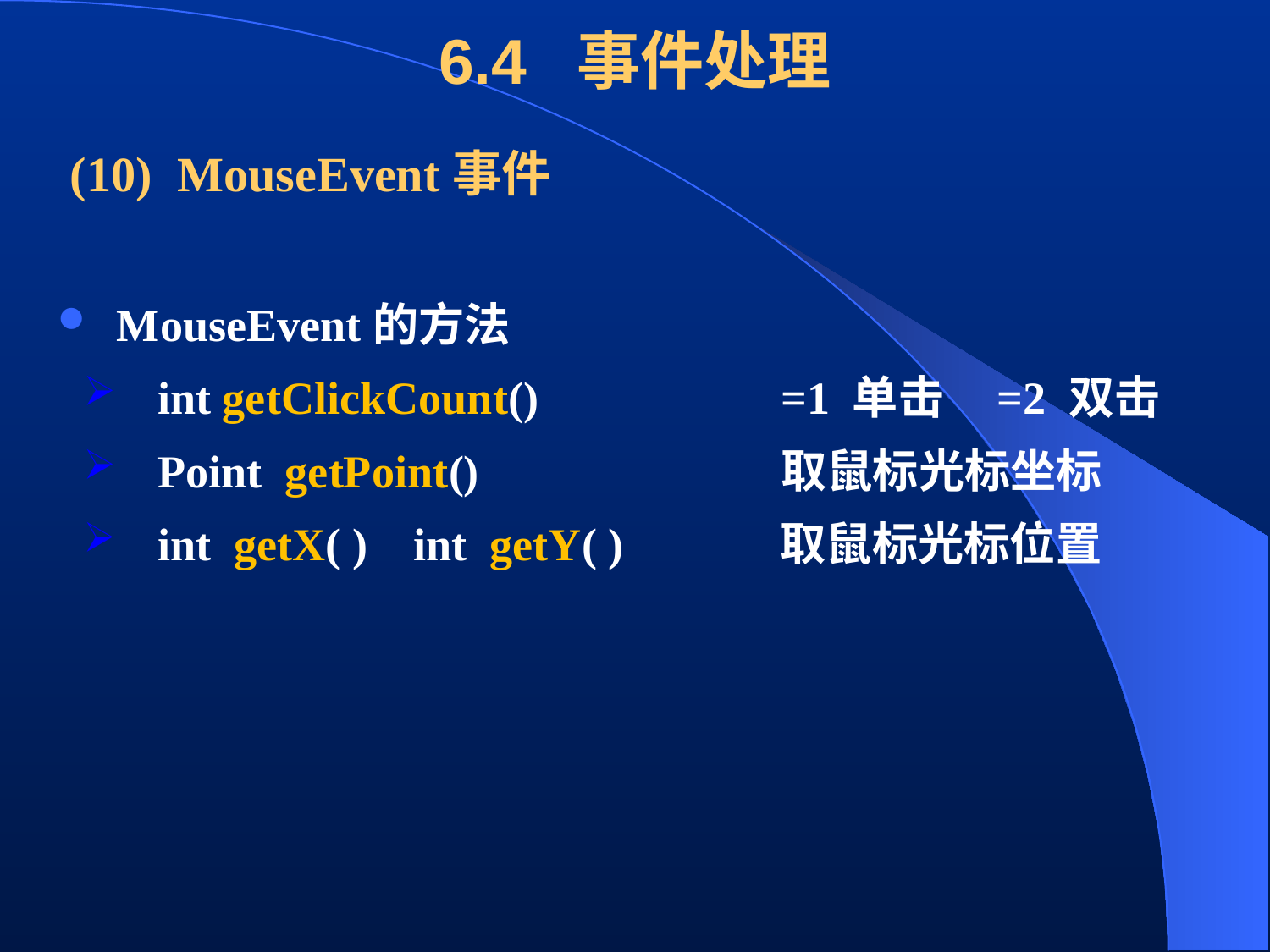

# 6.4  事件处理
 (10)  MouseEvent事件

 MouseEvent的方法
   int getClickCount()	  =1 单击    =2 双击
   Point  getPoint()		 取鼠标光标坐标
   int  getX( )    int  getY( )	 取鼠标光标位置